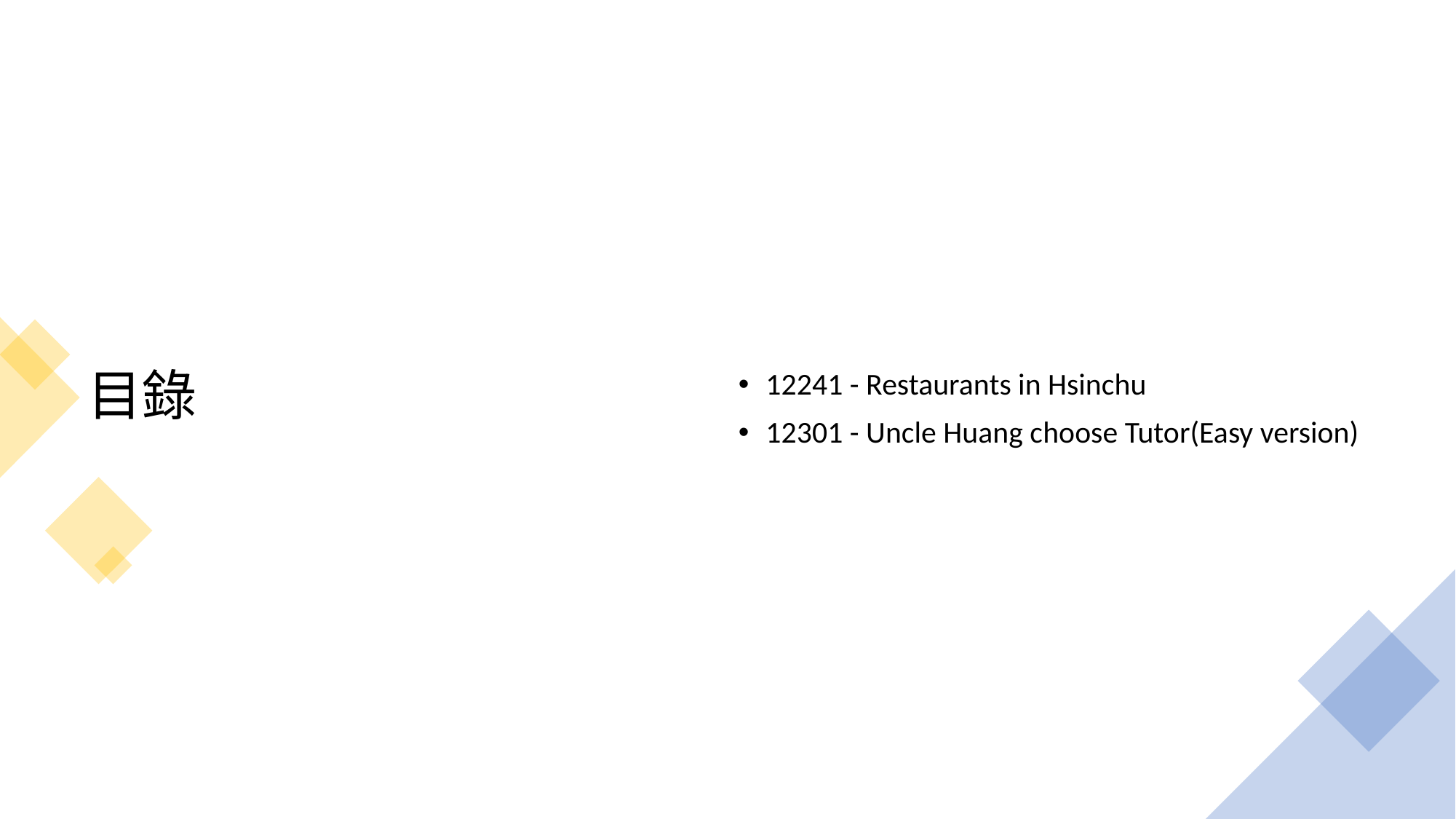

# 目錄
12241 - Restaurants in Hsinchu
12301 - Uncle Huang choose Tutor(Easy version)